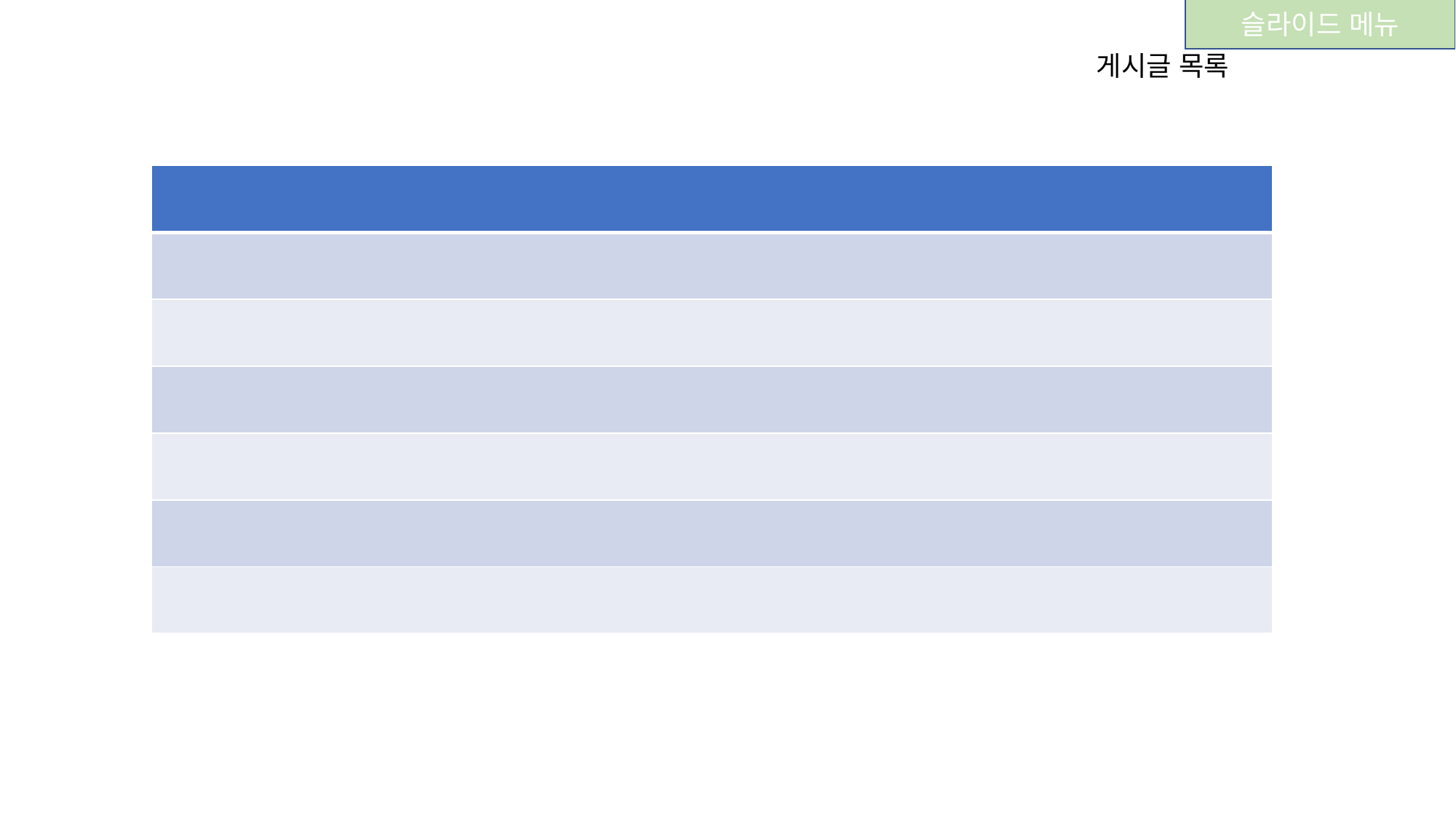

슬라이드 메뉴
게시글 목록
|  |
| --- |
|  |
|  |
|  |
|  |
|  |
|  |